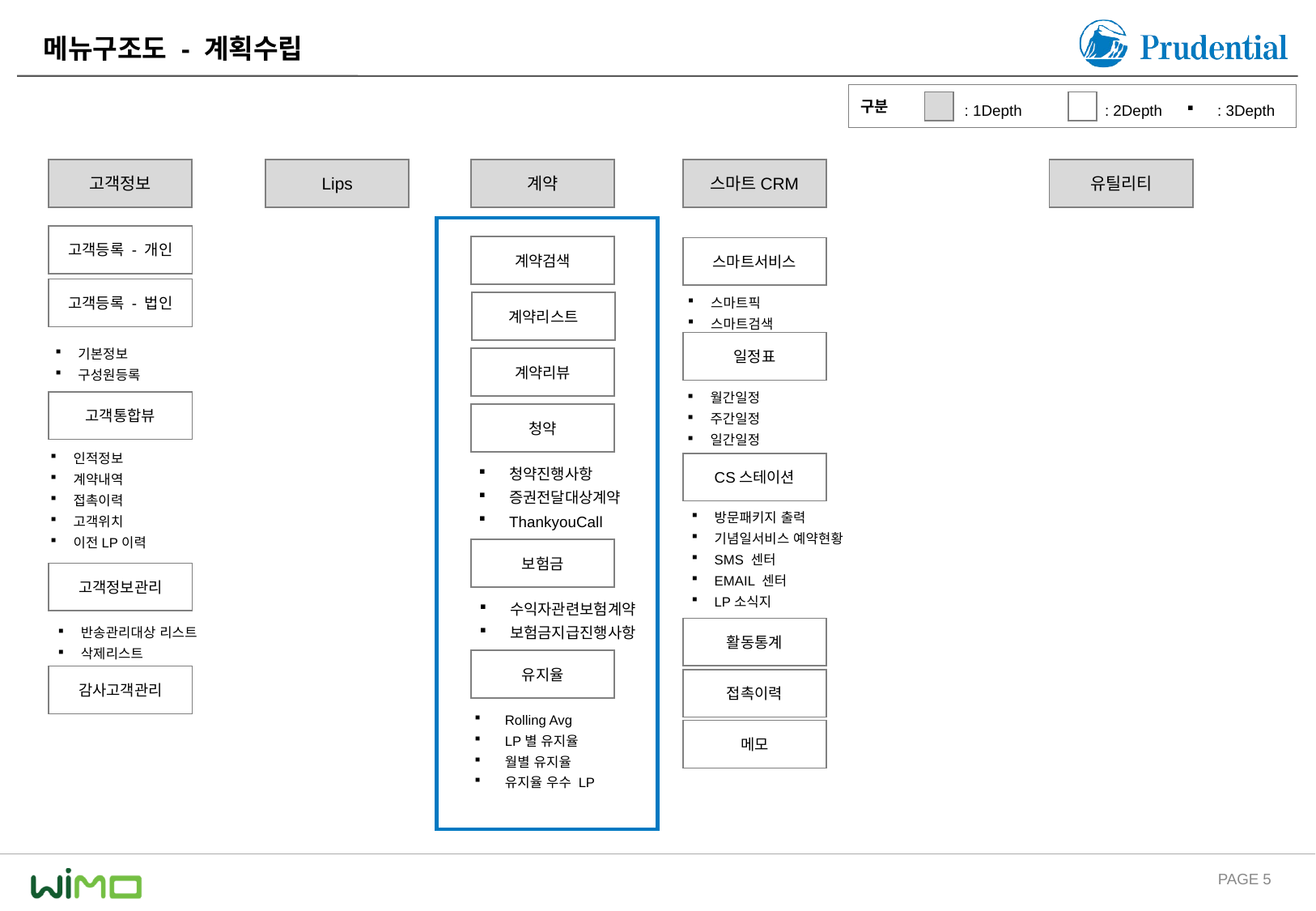

# 메뉴구조도 - 계획수립
구분

: 1Depth
: 2Depth
: 3Depth
고객정보
Lips
계약
스마트CRM
유틸리티

고객등록 - 개인
계약검색
스마트서비스
고객등록 - 법인
스마트픽
스마트검색
계약리스트
일정표
기본정보
구성원등록
계약리뷰
월간일정
주간일정
일간일정
스마트픽
스마트검색
고객통합뷰
청약
인적정보
계약내역
접촉이력
고객위치
이전LP이력
CS스테이션
청약진행사항
증권전달대상계약
ThankyouCall

방문패키지 출력
기념일서비스 예약현황
SMS 센터
EMAIL 센터
LP소식지
보험금
고객정보관리
수익자관련보험계약
보험금지급진행사항
반송관리대상 리스트
삭제리스트
활동통계
유지율
감사고객관리
접촉이력
Rolling Avg
LP별 유지율
월별 유지율
유지율 우수 LP
메모
PAGE 5